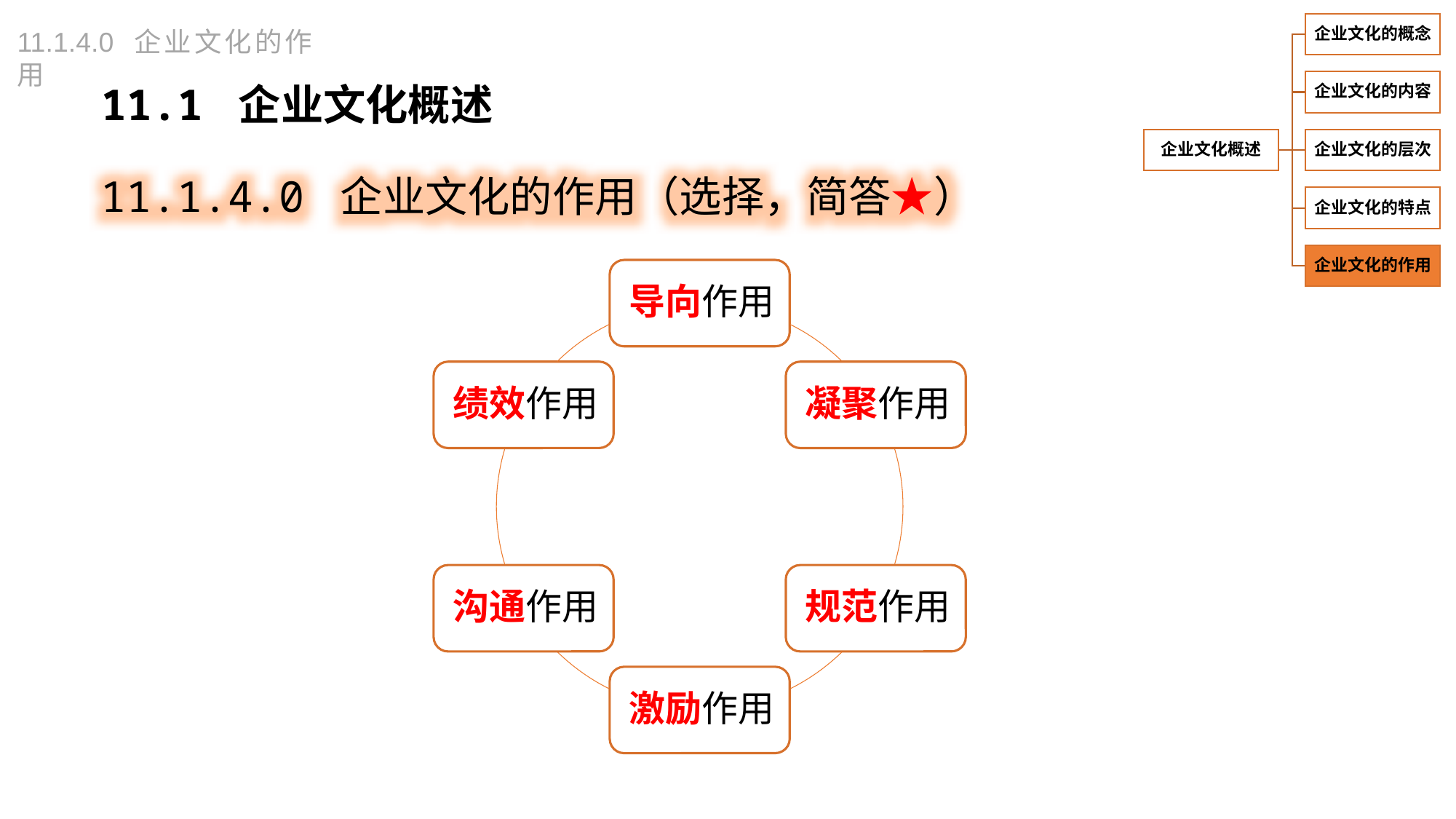

企业文化概述
企业文化的概念
企业文化的内容
企业文化的层次
企业文化的特点
企业文化的作用
11.1.4.0 企业文化的作用
11.1 企业文化概述
11.1.4.0 企业文化的作用（选择，简答★）
导向作用
凝聚作用
规范作用
激励作用
沟通作用
绩效作用